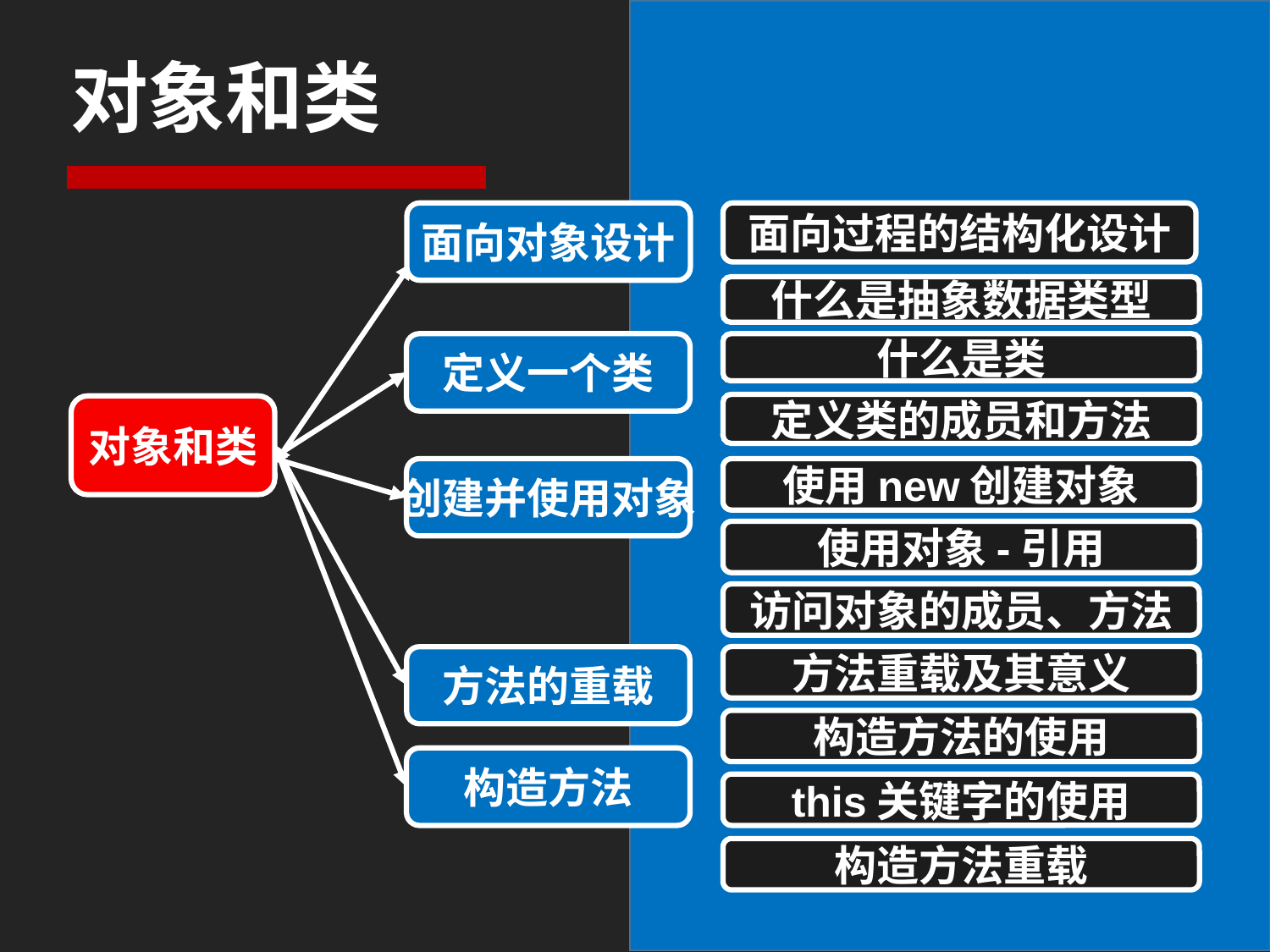

# 对象和类

面向对象设计
面向过程的结构化设计
什么是抽象数据类型
定义一个类
什么是类
定义类的成员和方法
对象和类
创建并使用对象
使用new创建对象
使用对象-引用
访问对象的成员、方法
方法的重载
方法重载及其意义
构造方法的使用
构造方法
this关键字的使用
构造方法重载